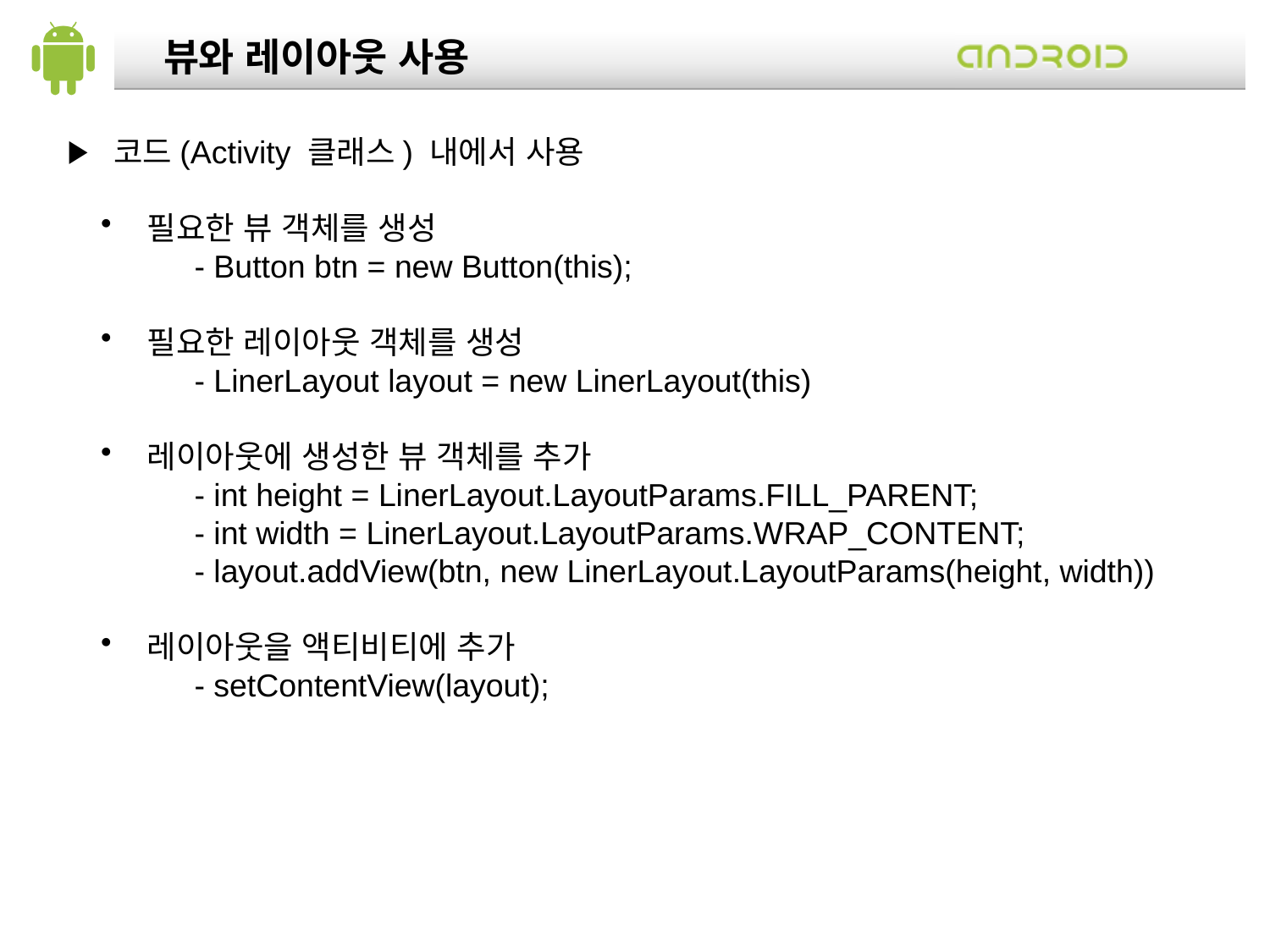

뷰와 레이아웃 사용
 코드(Activity 클래스) 내에서 사용

 필요한 뷰 객체를 생성
- Button btn = new Button(this);

 필요한 레이아웃 객체를 생성
- LinerLayout layout = new LinerLayout(this)

 레이아웃에 생성한 뷰 객체를 추가
- int height = LinerLayout.LayoutParams.FILL_PARENT;
- int width = LinerLayout.LayoutParams.WRAP_CONTENT;
- layout.addView(btn, new LinerLayout.LayoutParams(height, width))

 레이아웃을 액티비티에 추가
- setContentView(layout);